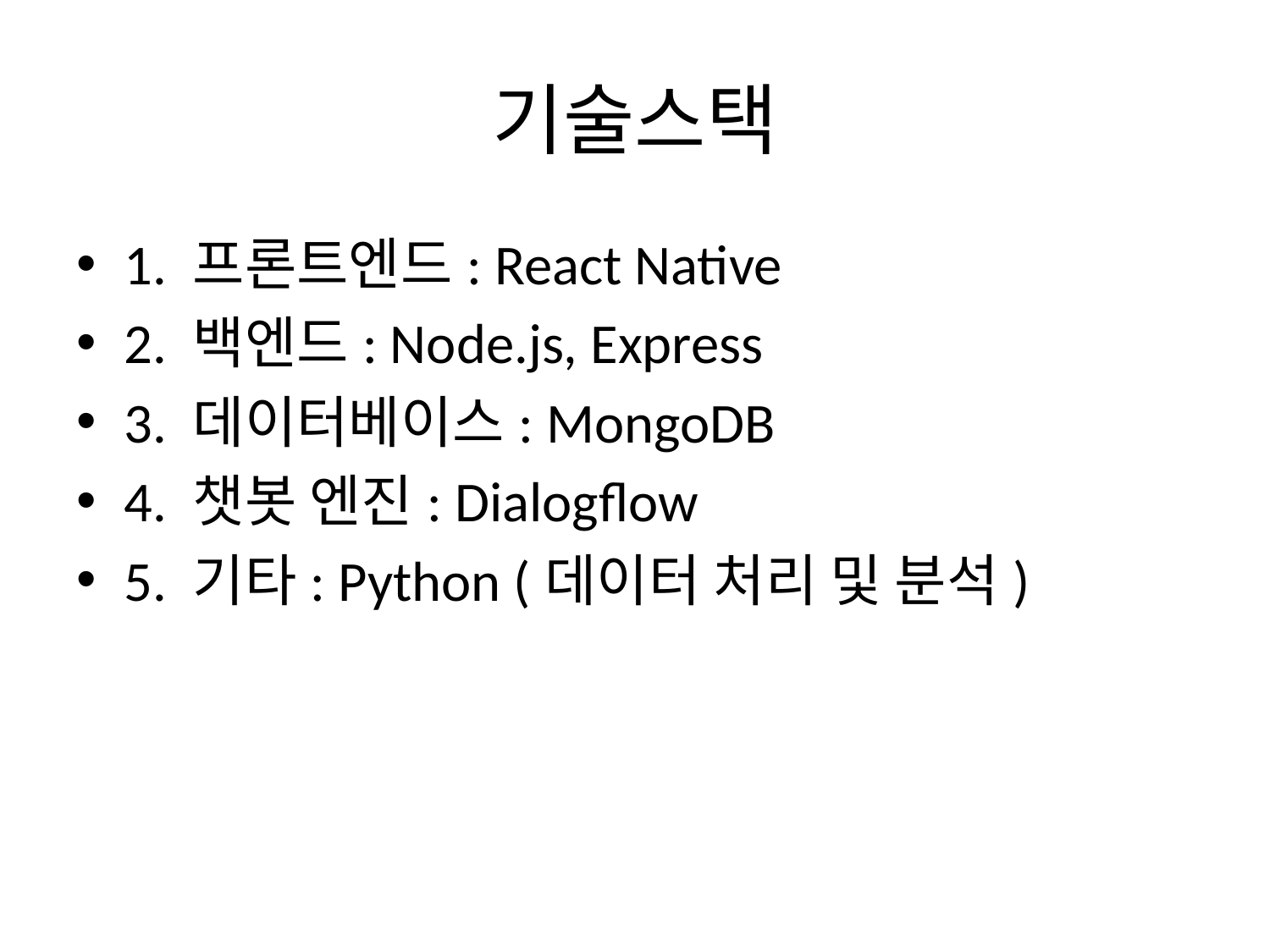

# 기술스택
1. 프론트엔드: React Native
2. 백엔드: Node.js, Express
3. 데이터베이스: MongoDB
4. 챗봇 엔진: Dialogflow
5. 기타: Python (데이터 처리 및 분석)